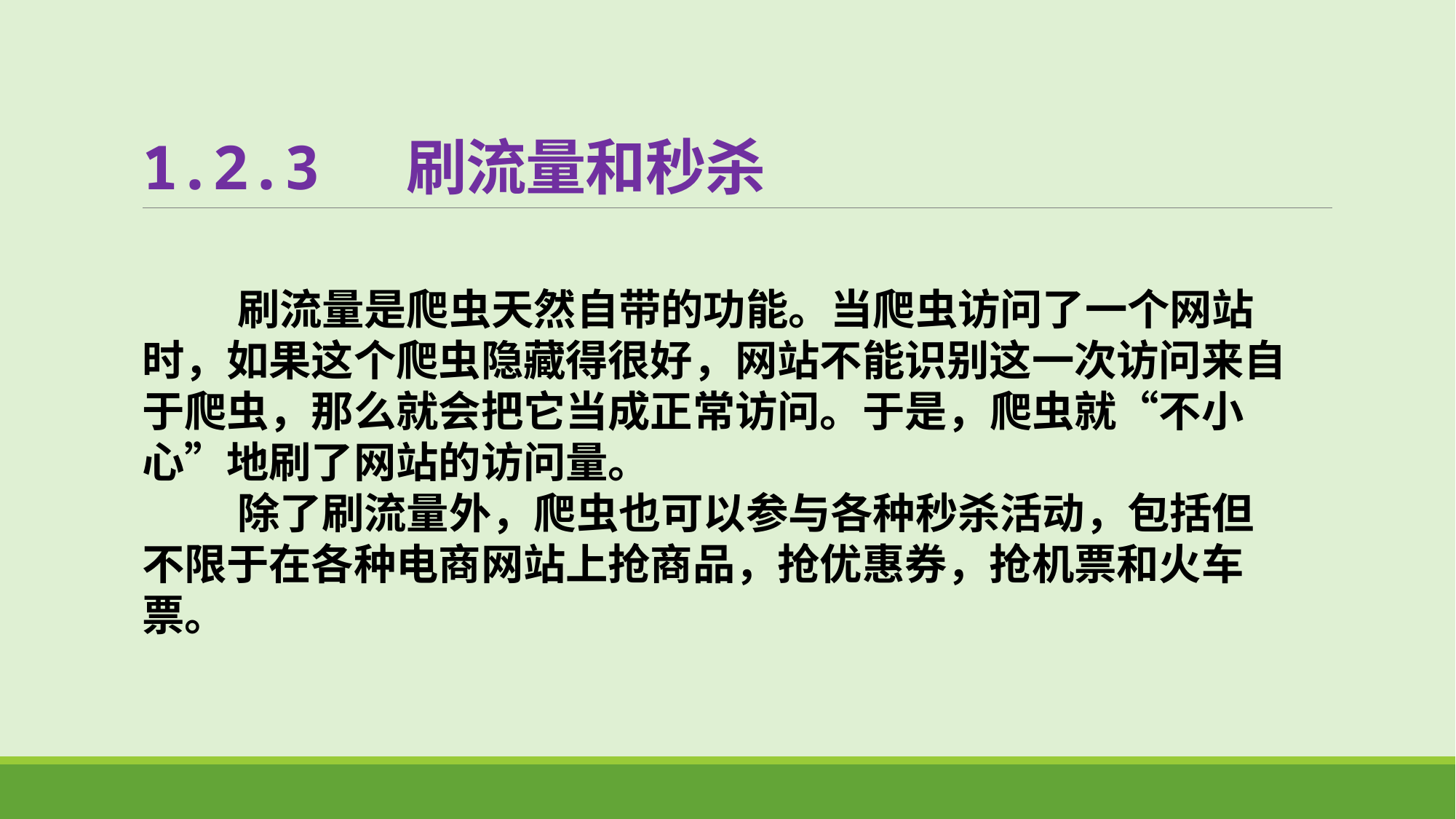

# 1.2.3  刷流量和秒杀
      刷流量是爬虫天然自带的功能。当爬虫访问了一个网站时，如果这个爬虫隐藏得很好，网站不能识别这一次访问来自于爬虫，那么就会把它当成正常访问。于是，爬虫就“不小心”地刷了网站的访问量。
      除了刷流量外，爬虫也可以参与各种秒杀活动，包括但不限于在各种电商网站上抢商品，抢优惠券，抢机票和火车票。